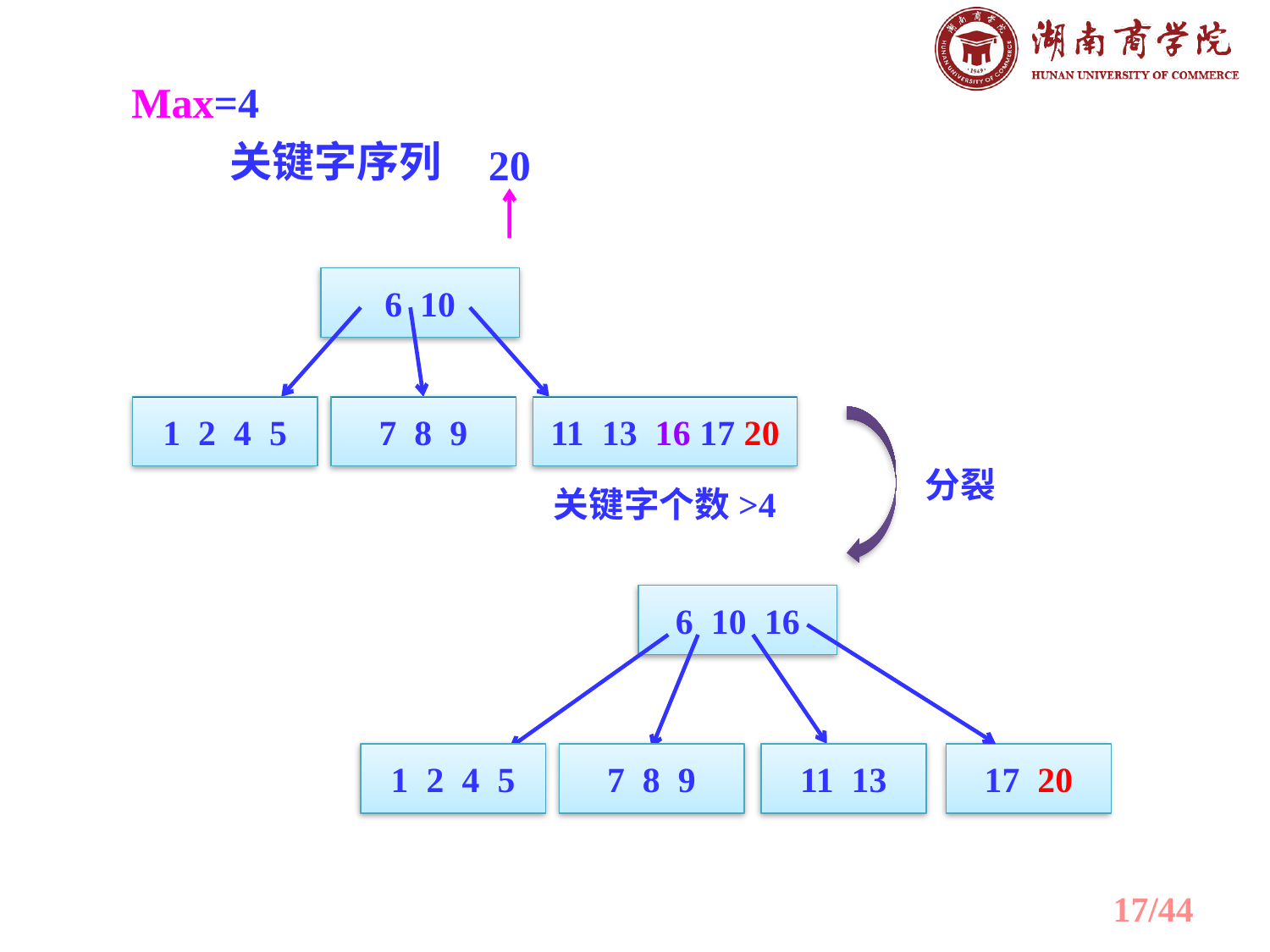

Max=4
关键字序列
20
6  10
1  2  4  5
7  8  9
11  13  16 17 20

分裂
关键字个数>4
6  10  16
1  2  4  5
7  8  9
11  13
17  20
17/44